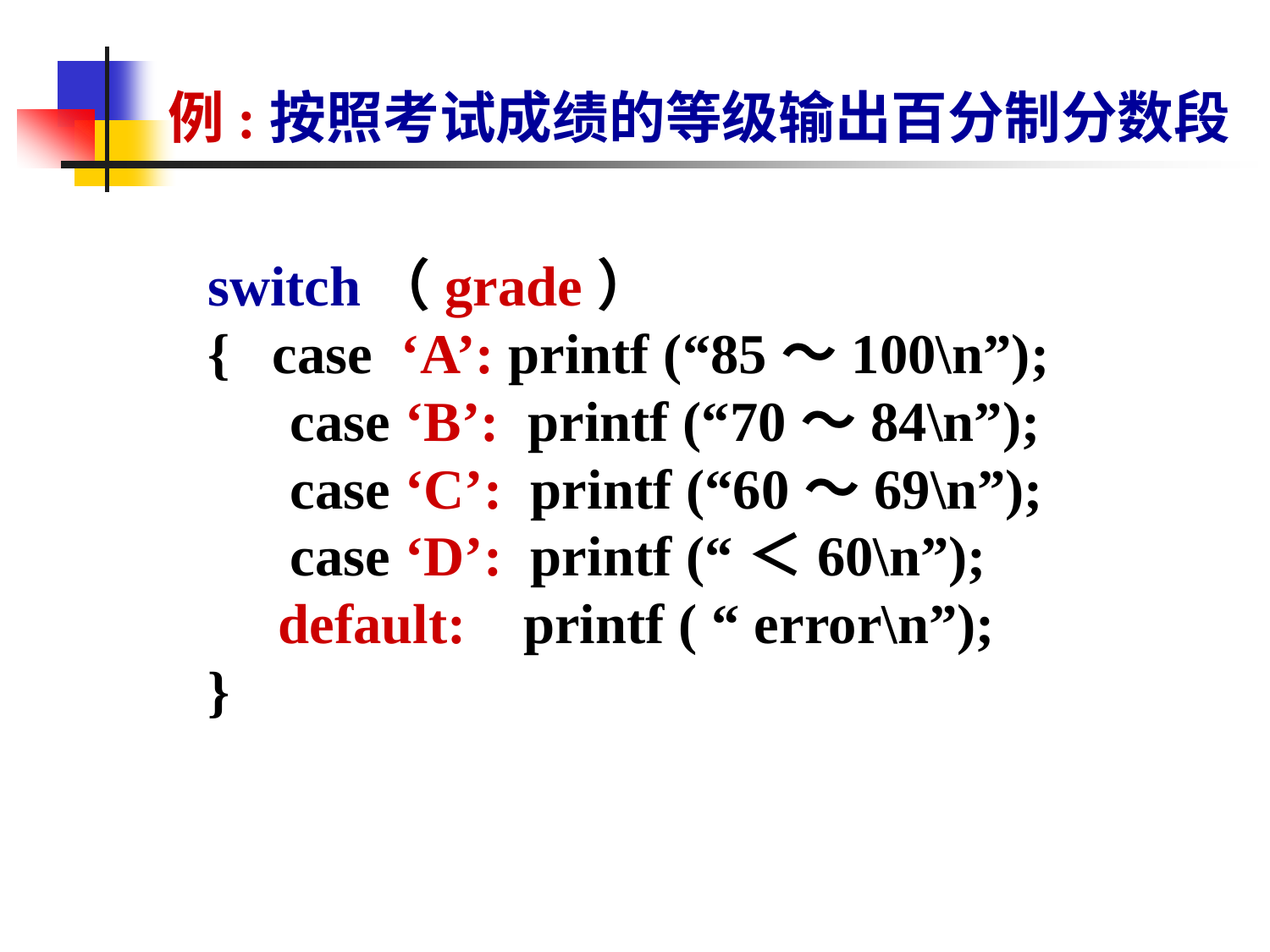

# 例:按照考试成绩的等级输出百分制分数段
switch（grade）
{   case  ‘A’: printf (“85～100\n”);
　 case ‘B’:  printf (“70～84\n”);
　 case ‘C’:  printf (“60～69\n”);
　 case ‘D’:  printf (“＜60\n”);
     default:    printf ( “ error\n”);
}